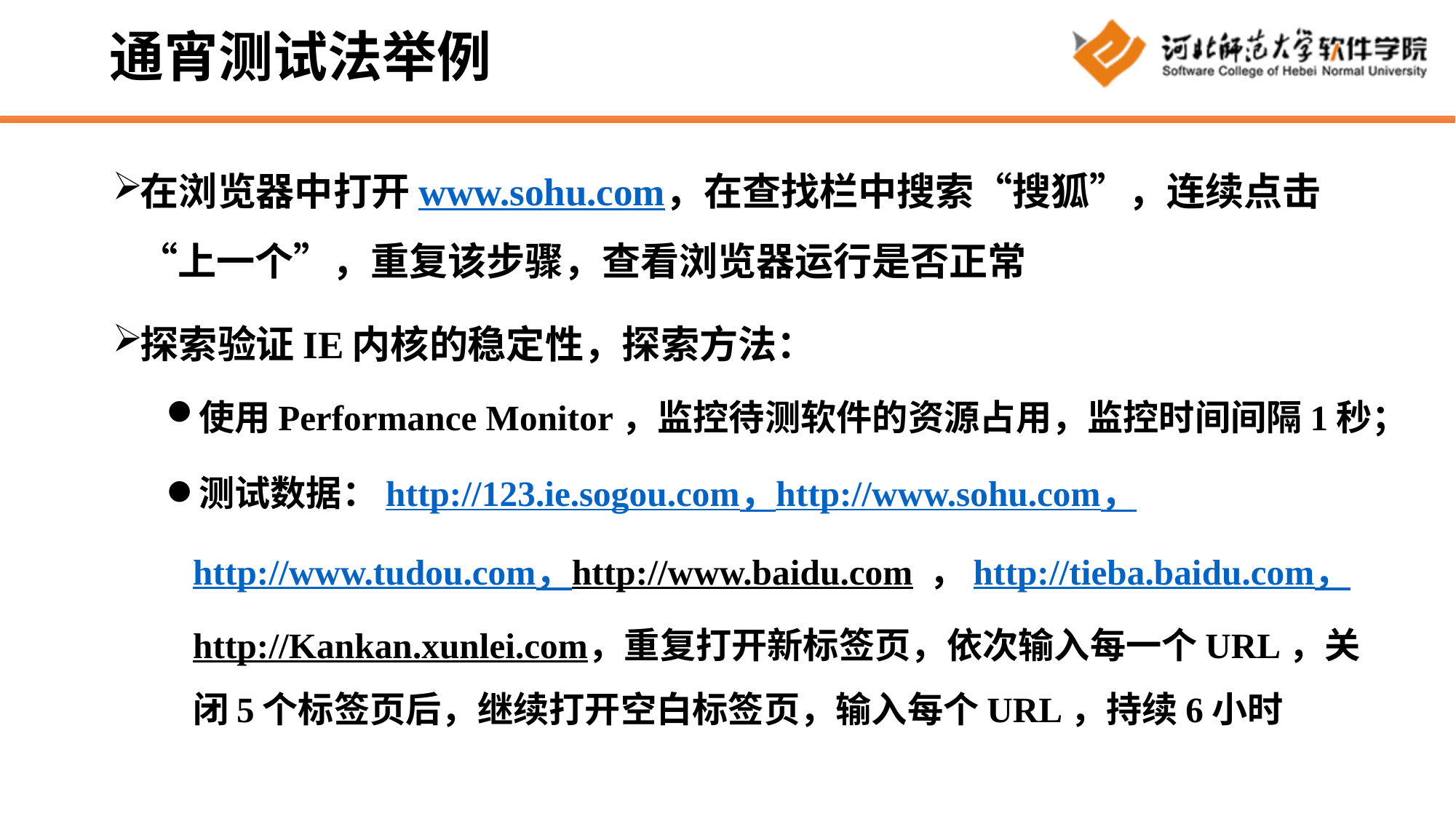

# 通宵测试法举例
在浏览器中打开www.sohu.com，在查找栏中搜索“搜狐”，连续点击“上一个”，重复该步骤，查看浏览器运行是否正常
探索验证IE内核的稳定性，探索方法：
使用Performance Monitor，监控待测软件的资源占用，监控时间间隔1秒；
测试数据：http://123.ie.sogou.com，http://www.sohu.com，http://www.tudou.com，http://www.baidu.com ，http://tieba.baidu.com，http://Kankan.xunlei.com，重复打开新标签页，依次输入每一个URL，关闭5个标签页后，继续打开空白标签页，输入每个URL，持续6小时